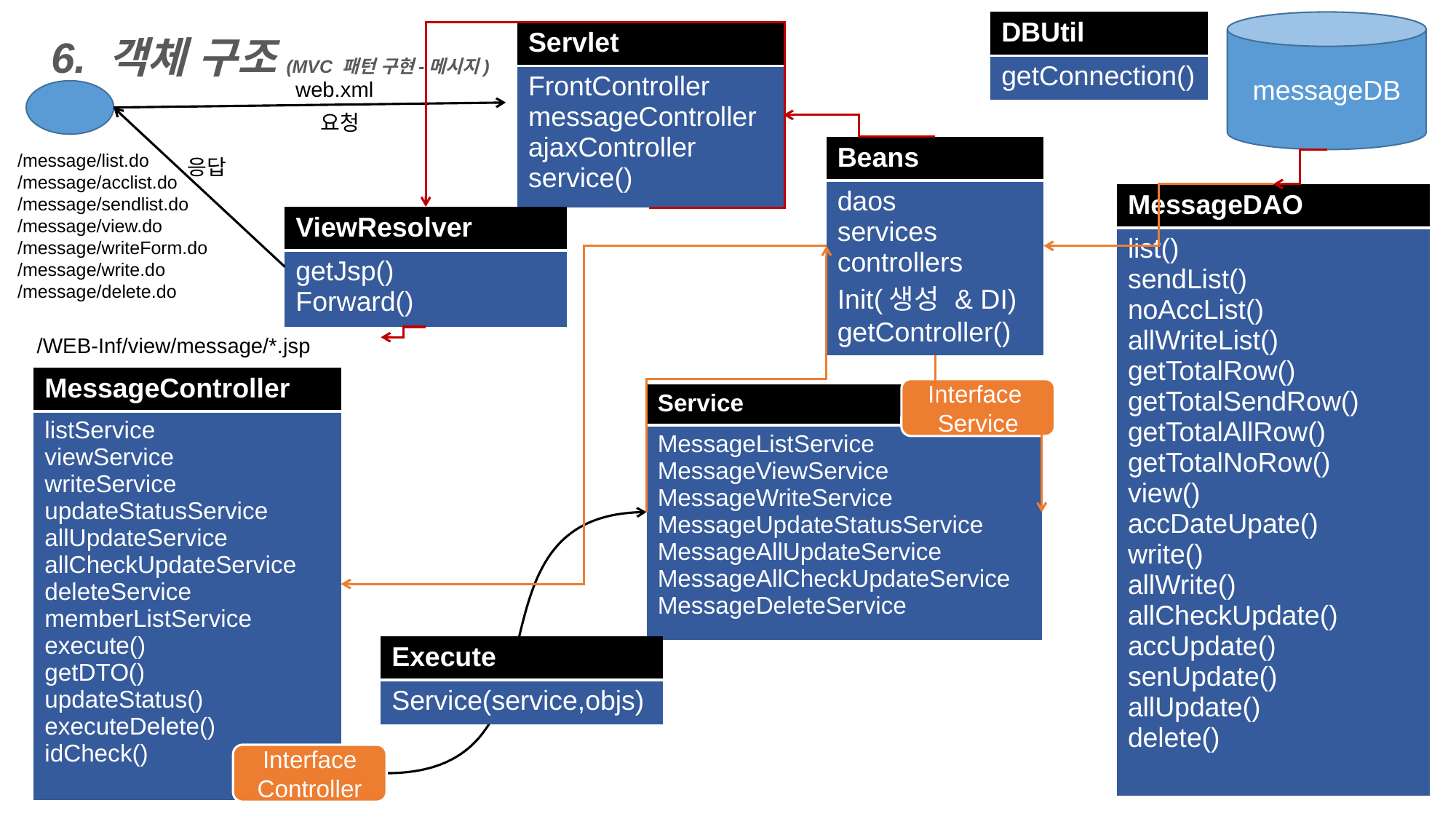

6. 객체 구조(MVC 패턴 구현-메시지)
| DBUtil |
| --- |
| getConnection() |
messageDB
| Servlet |
| --- |
| FrontController messageController ajaxController service() |
web.xml

요청
| Beans |
| --- |
| daos services controllers Init(생성 & DI) getController() |
/message/list.do
/message/acclist.do
/message/sendlist.do
/message/view.do
/message/writeForm.do
/message/write.do
/message/delete.do
응답
| MessageDAO |
| --- |
| list() sendList() noAccList() allWriteList() getTotalRow() getTotalSendRow() getTotalAllRow() getTotalNoRow() view() accDateUpate() write() allWrite() allCheckUpdate() accUpdate() senUpdate() allUpdate() delete() |
| ViewResolver |
| --- |
| getJsp() Forward() |
/WEB-Inf/view/message/*.jsp
| MessageController |
| --- |
| listService viewService writeService updateStatusService allUpdateService allCheckUpdateService deleteService memberListService execute() getDTO() updateStatus() executeDelete() idCheck() |
Interface  Service
| Service |
| --- |
| MessageListService MessageViewService MessageWriteService MessageUpdateStatusService MessageAllUpdateService MessageAllCheckUpdateService MessageDeleteService |
| Execute |
| --- |
| Service(service,objs) |
Interface
Controller